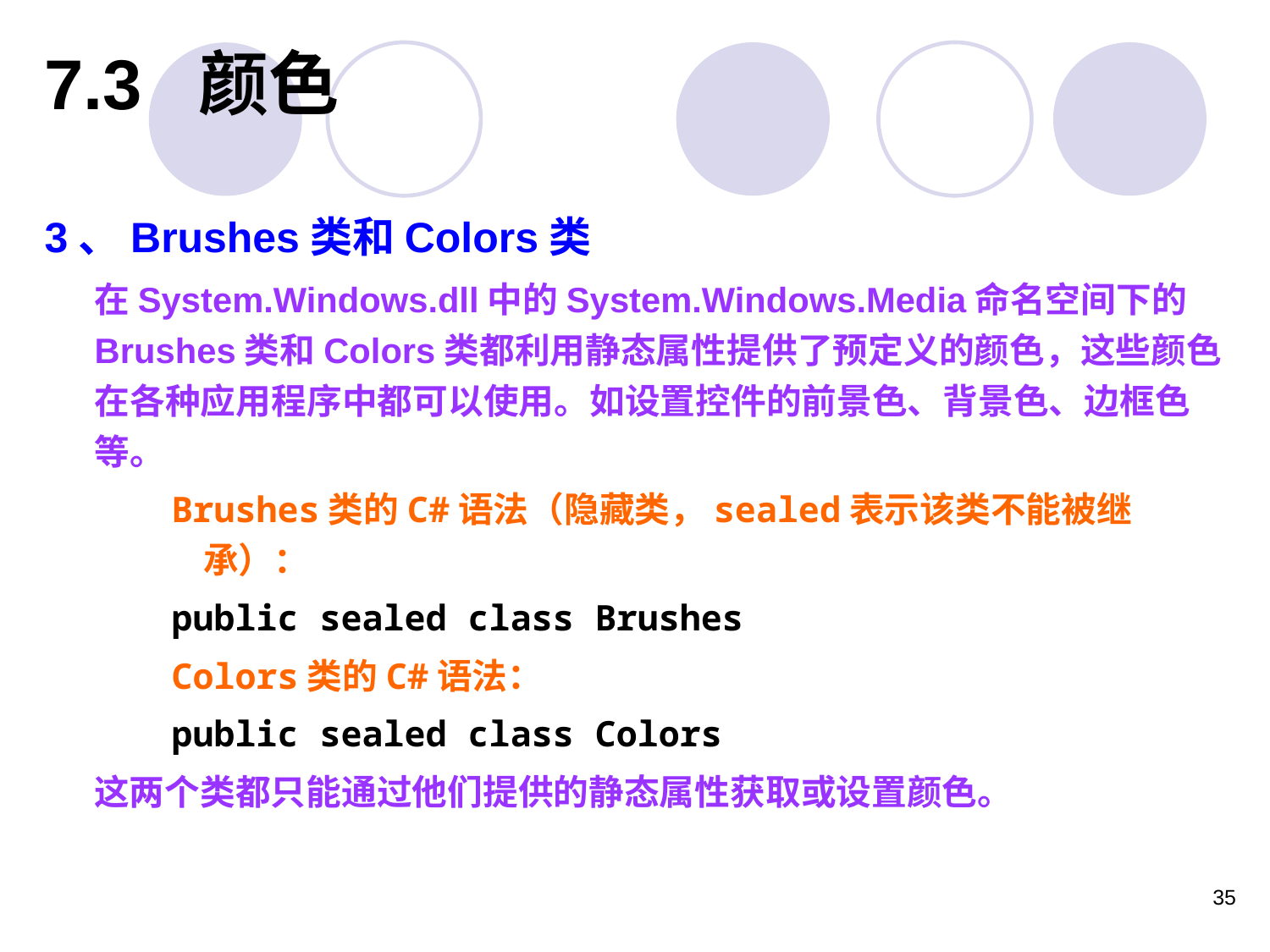

7.3  颜色

3、Brushes类和Colors类
在System.Windows.dll中的System.Windows.Media命名空间下的Brushes类和Colors类都利用静态属性提供了预定义的颜色，这些颜色在各种应用程序中都可以使用。如设置控件的前景色、背景色、边框色等。
Brushes类的C#语法（隐藏类，sealed表示该类不能被继承）：
public sealed class Brushes
Colors类的C#语法：
public sealed class Colors
这两个类都只能通过他们提供的静态属性获取或设置颜色。
35